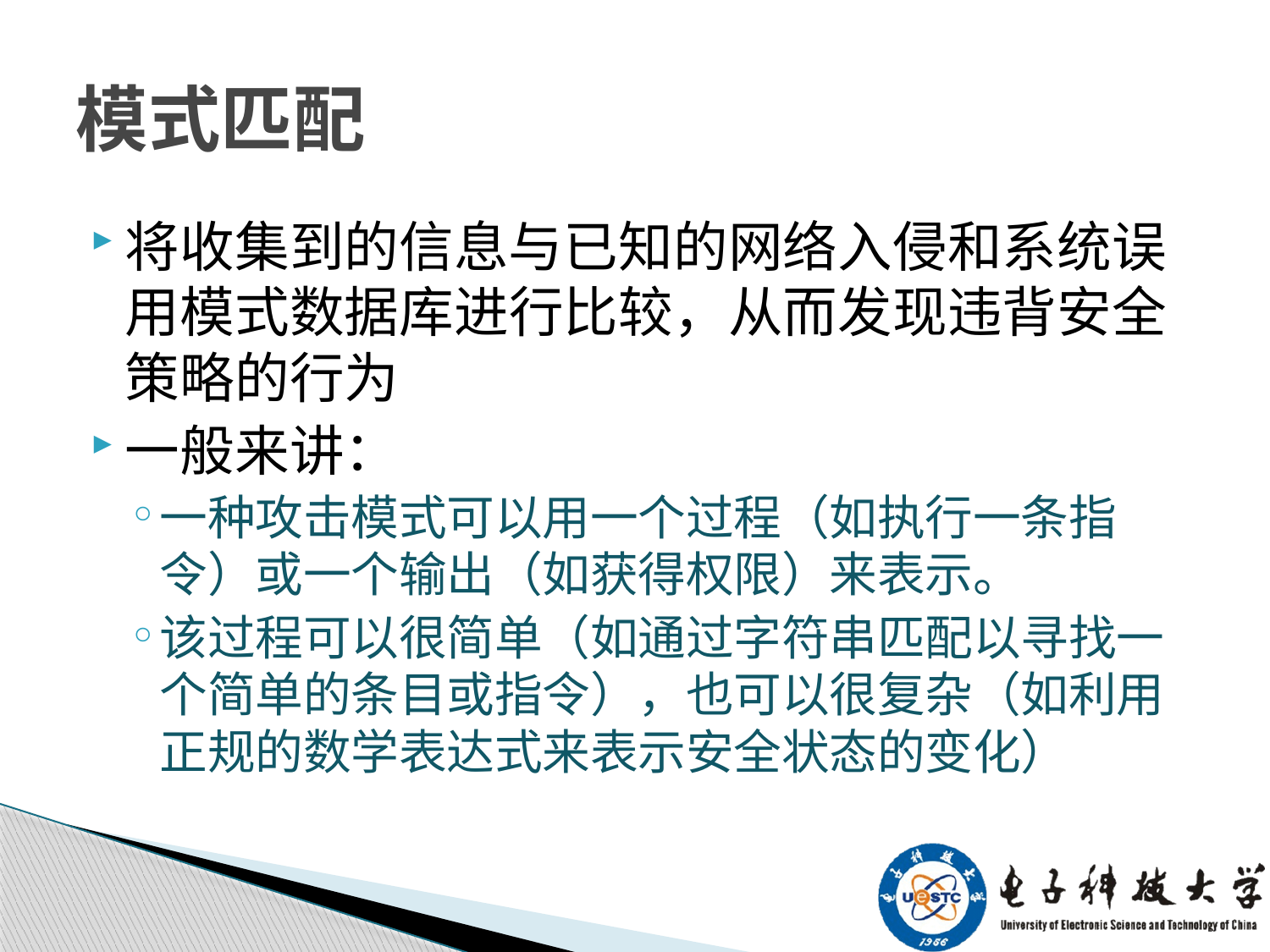

# 模式匹配
将收集到的信息与已知的网络入侵和系统误用模式数据库进行比较，从而发现违背安全策略的行为
一般来讲：
一种攻击模式可以用一个过程（如执行一条指令）或一个输出（如获得权限）来表示。
该过程可以很简单（如通过字符串匹配以寻找一个简单的条目或指令），也可以很复杂（如利用正规的数学表达式来表示安全状态的变化）
196